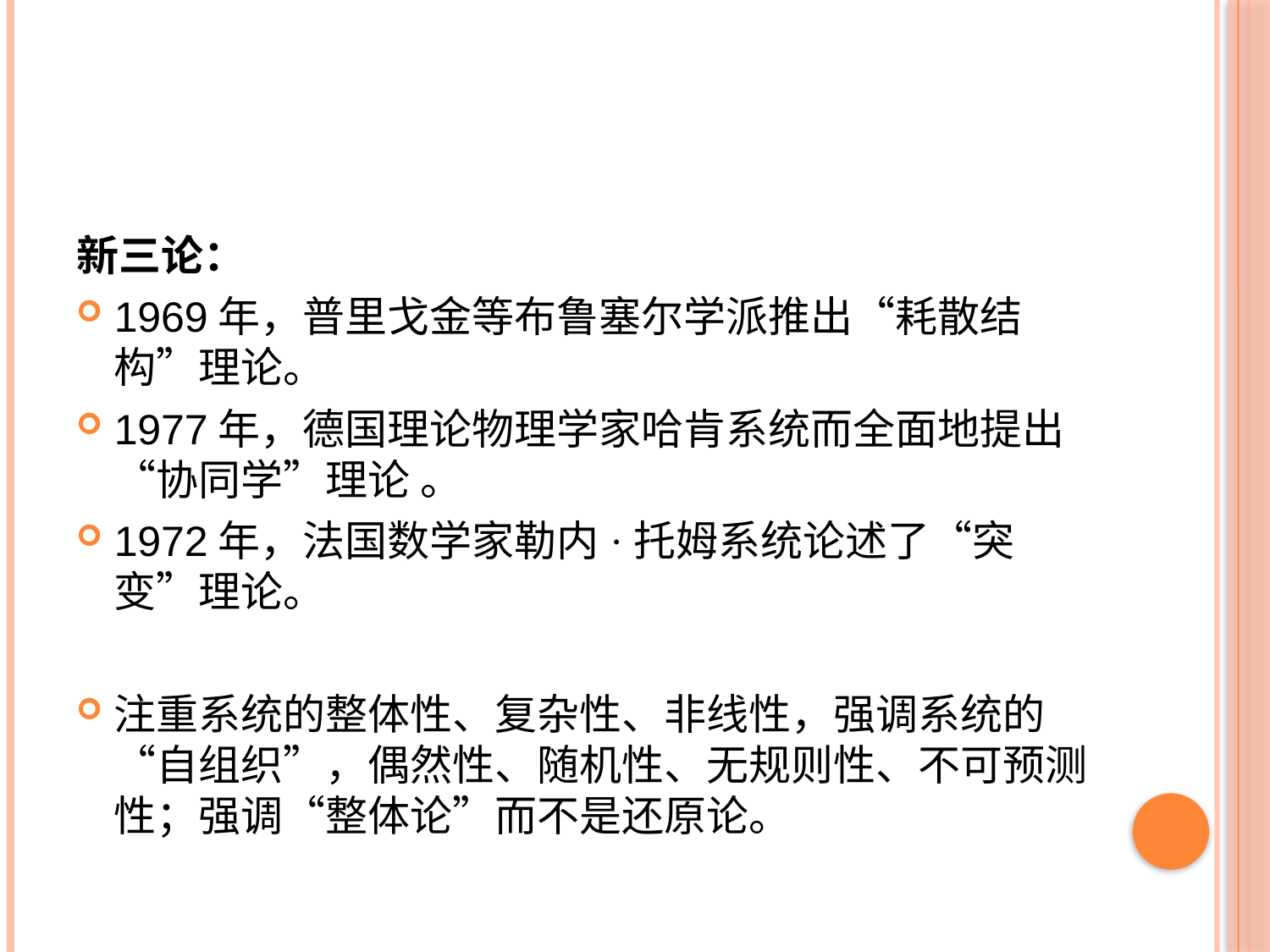

#
新三论：
1969年，普里戈金等布鲁塞尔学派推出“耗散结构”理论。
1977年，德国理论物理学家哈肯系统而全面地提出“协同学”理论 。
1972年，法国数学家勒内·托姆系统论述了“突变”理论。

注重系统的整体性、复杂性、非线性，强调系统的“自组织”，偶然性、随机性、无规则性、不可预测性；强调“整体论”而不是还原论。